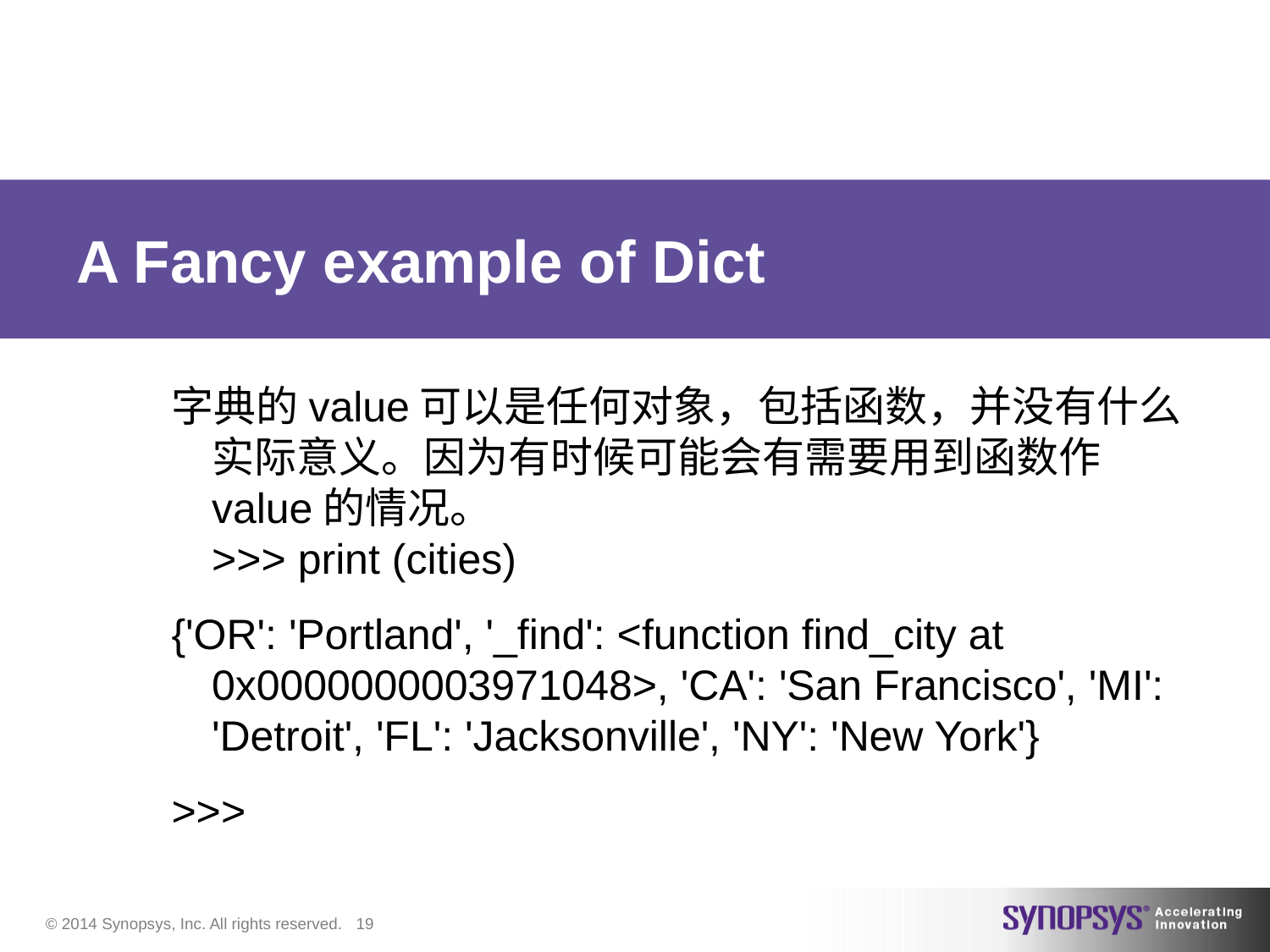

# A Fancy example of Dict
字典的value可以是任何对象，包括函数，并没有什么实际意义。因为有时候可能会有需要用到函数作value的情况。
>>> print (cities)
{'OR': 'Portland', '_find': <function find_city at 0x0000000003971048>, 'CA': 'San Francisco', 'MI': 'Detroit', 'FL': 'Jacksonville', 'NY': 'New York'}
>>>